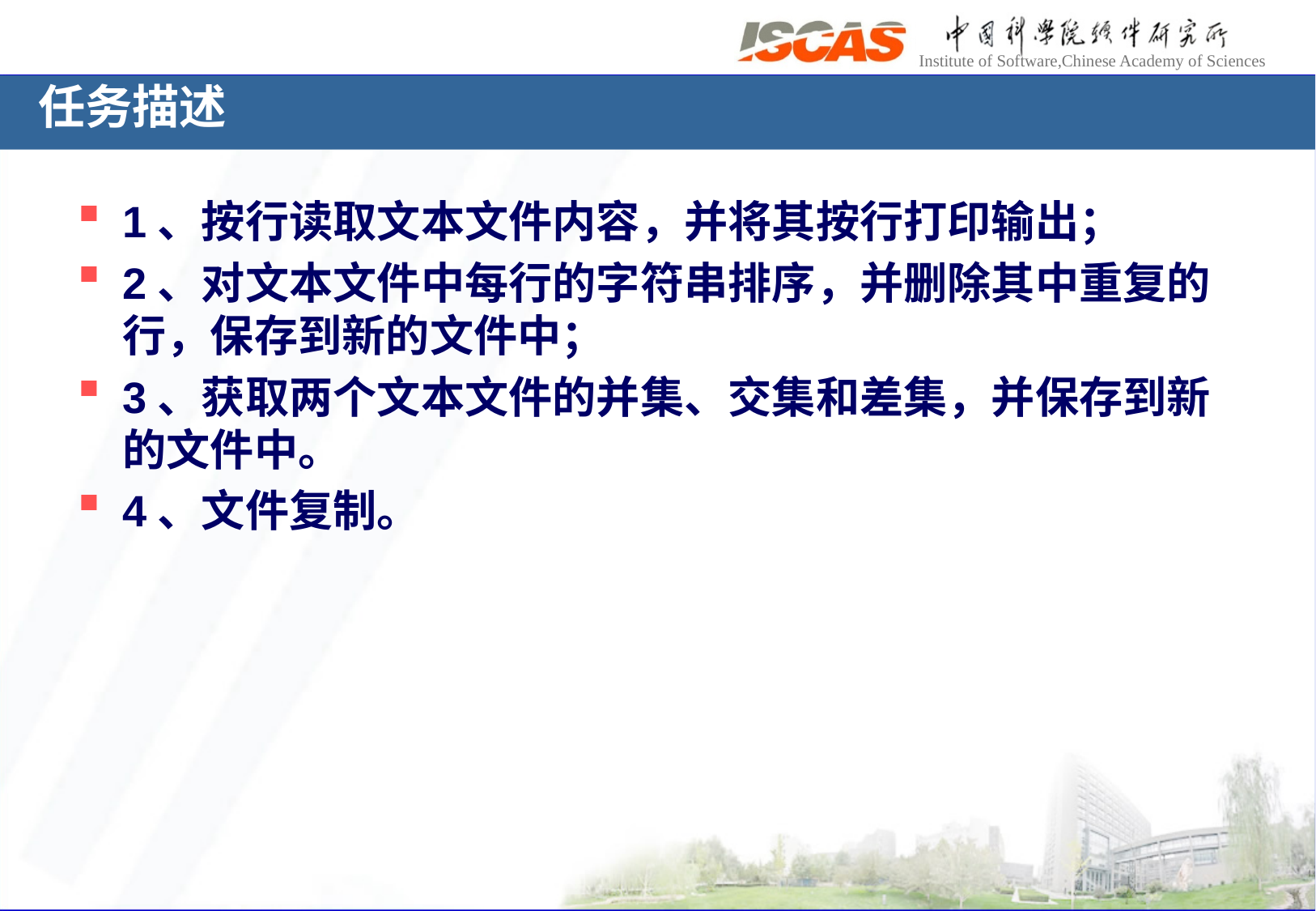

任务描述
1、按行读取文本文件内容，并将其按行打印输出；
2、对文本文件中每行的字符串排序，并删除其中重复的行，保存到新的文件中；
3、获取两个文本文件的并集、交集和差集，并保存到新的文件中。
4、文件复制。